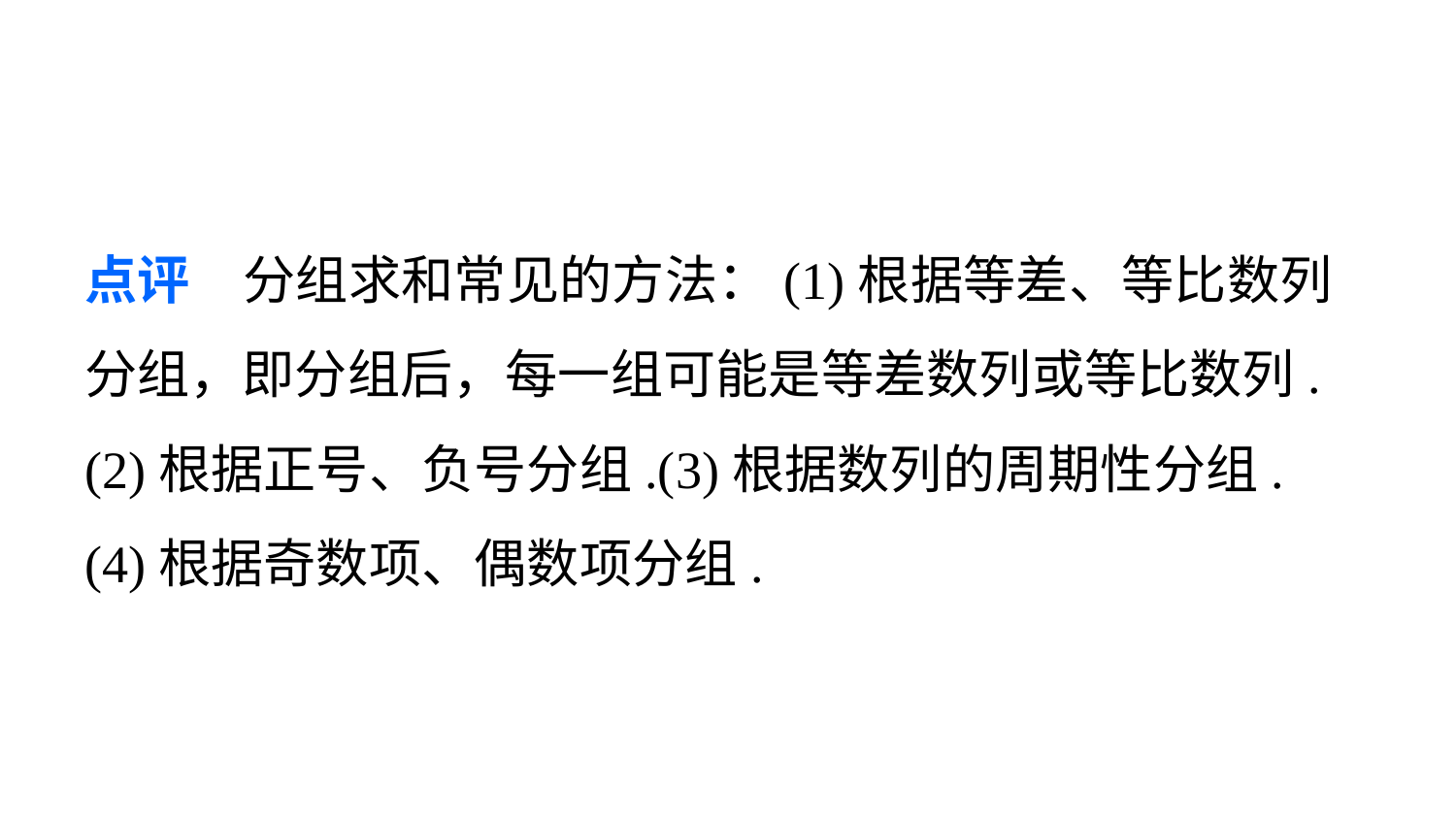

点评　分组求和常见的方法：(1)根据等差、等比数列分组，即分组后，每一组可能是等差数列或等比数列.
(2)根据正号、负号分组.(3)根据数列的周期性分组.
(4)根据奇数项、偶数项分组.